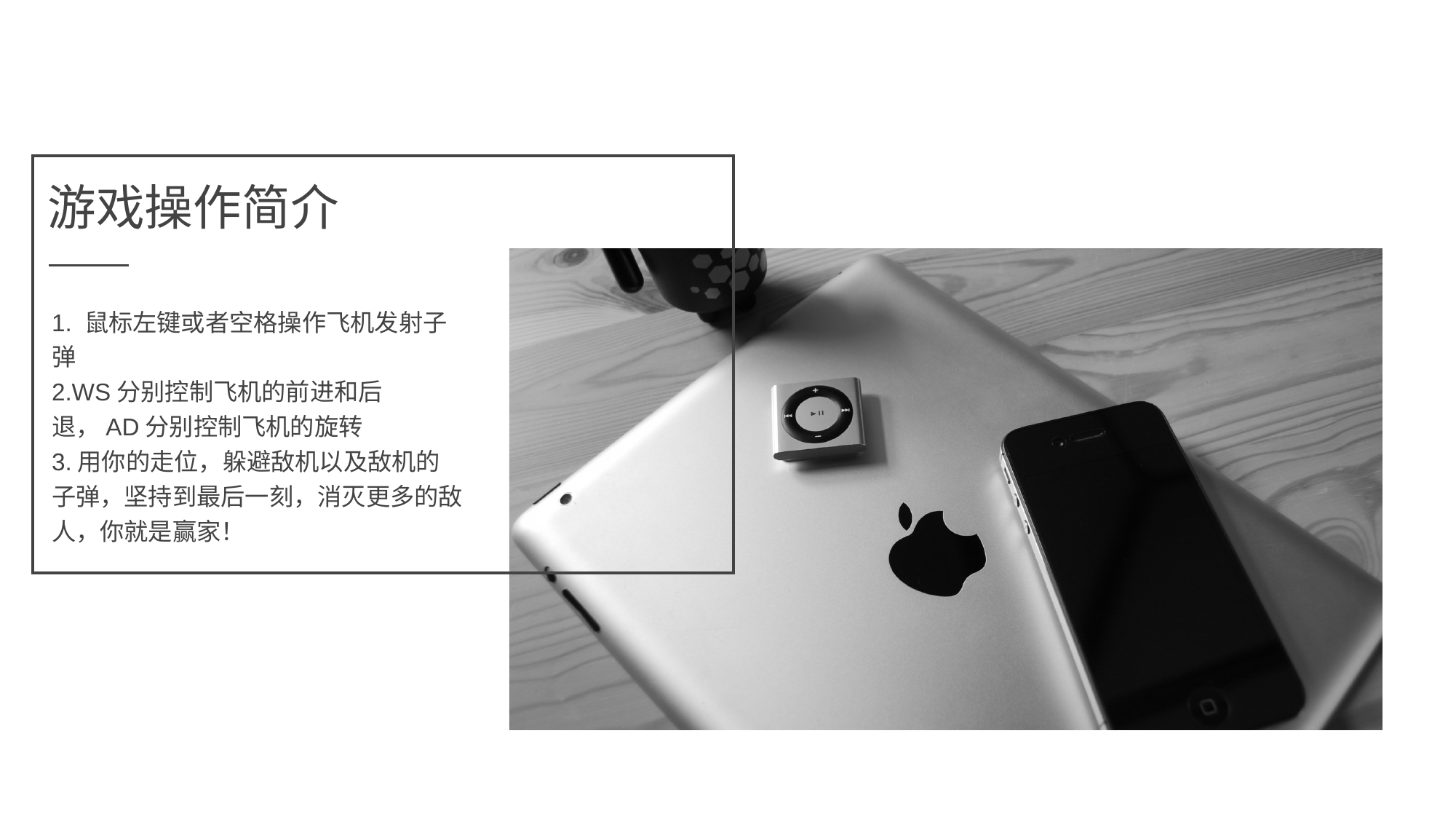

游戏操作简介

1. 鼠标左键或者空格操作飞机发射子弹
2.WS分别控制飞机的前进和后退，AD分别控制飞机的旋转
3.用你的走位，躲避敌机以及敌机的子弹，坚持到最后一刻，消灭更多的敌人，你就是赢家！